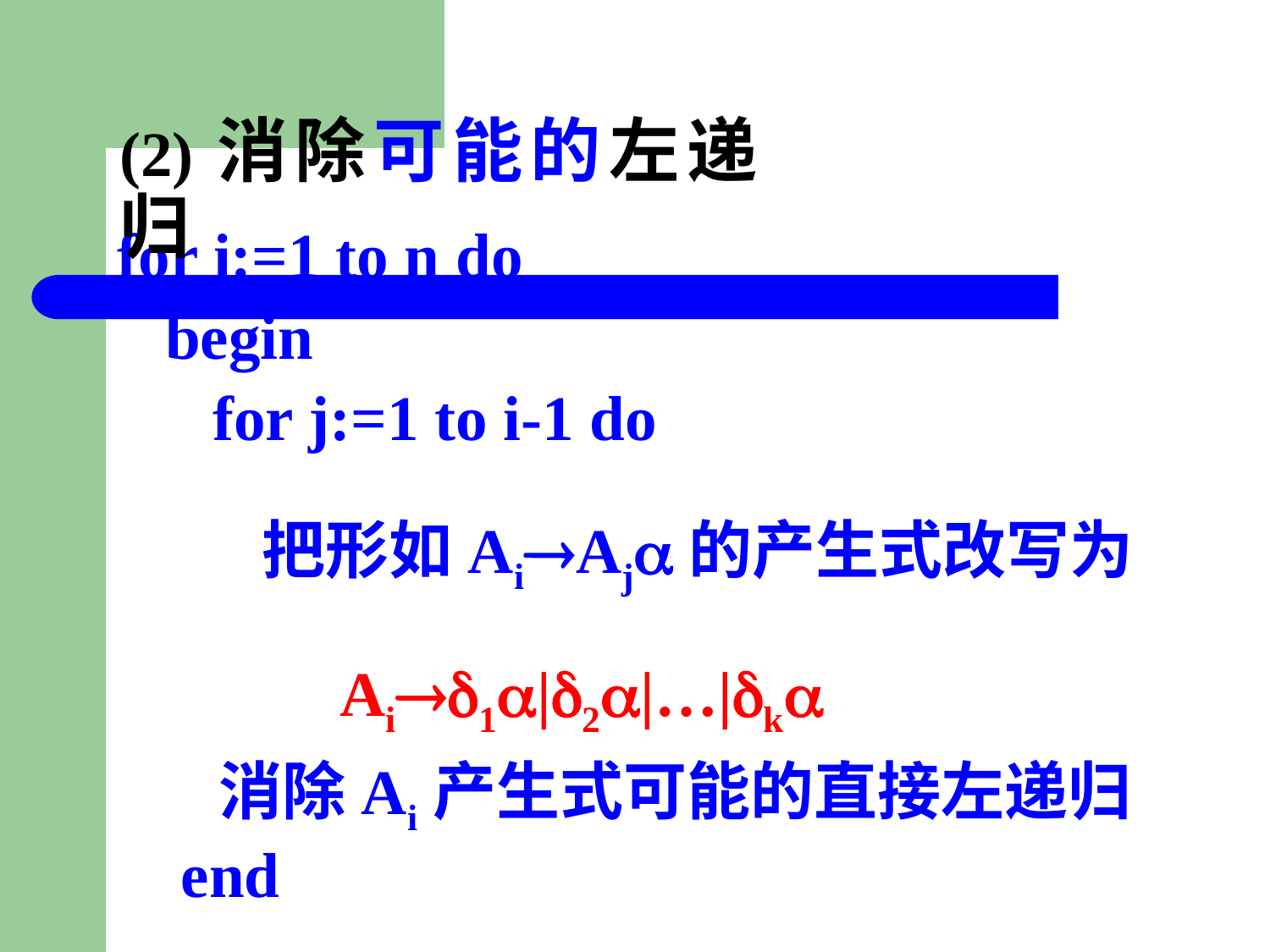

(2)消除可能的左递归
for i:=1 to n do
   begin
      for j:=1 to i-1 do
         把形如Ai→Ajα的产生式改写为
              Ai→δ1α|δ2α|…|δkα
      消除Ai产生式可能的直接左递归
    end